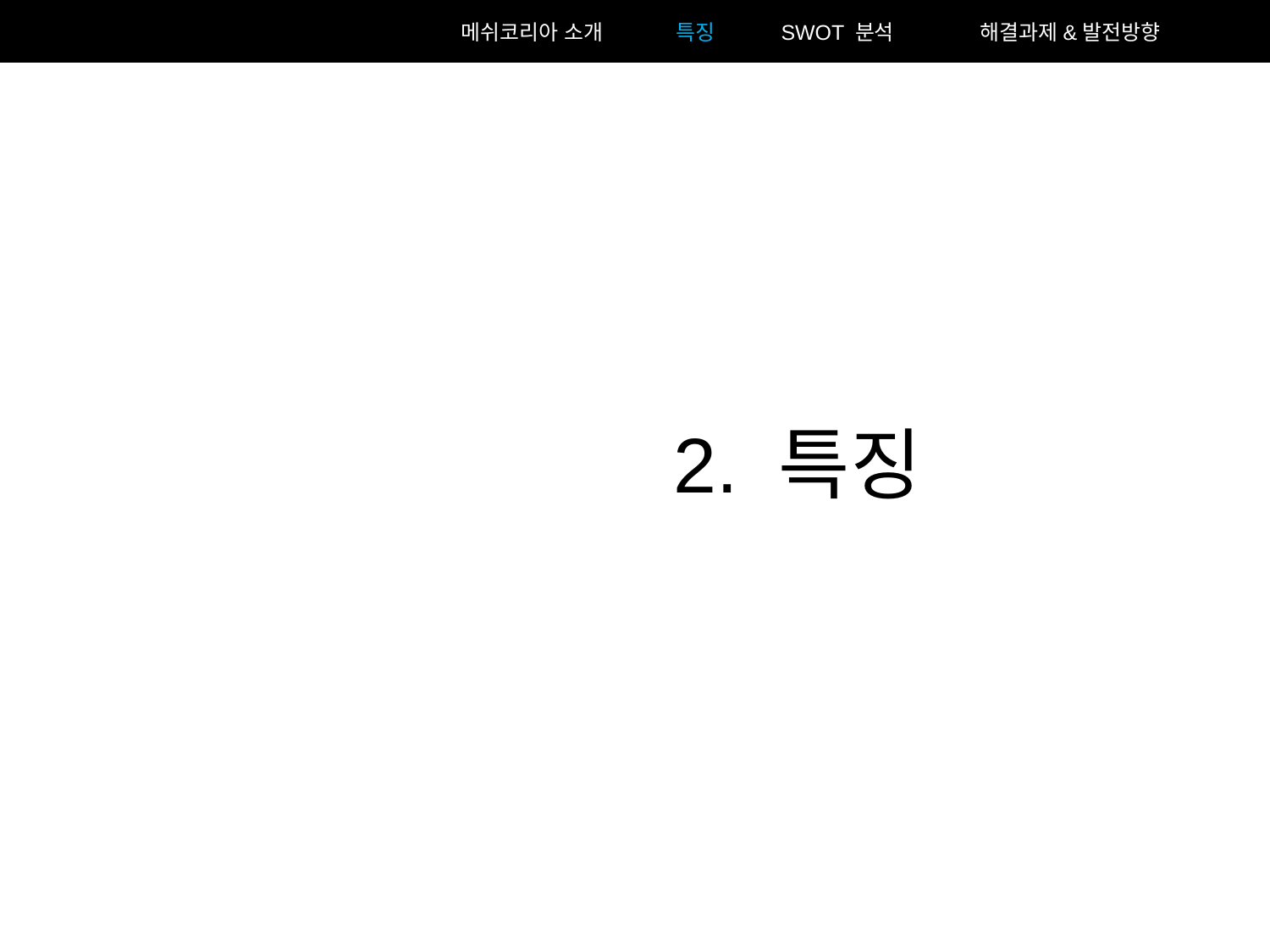

메쉬코리아 소개
특징
SWOT 분석
해결과제&발전방향
2. 특징